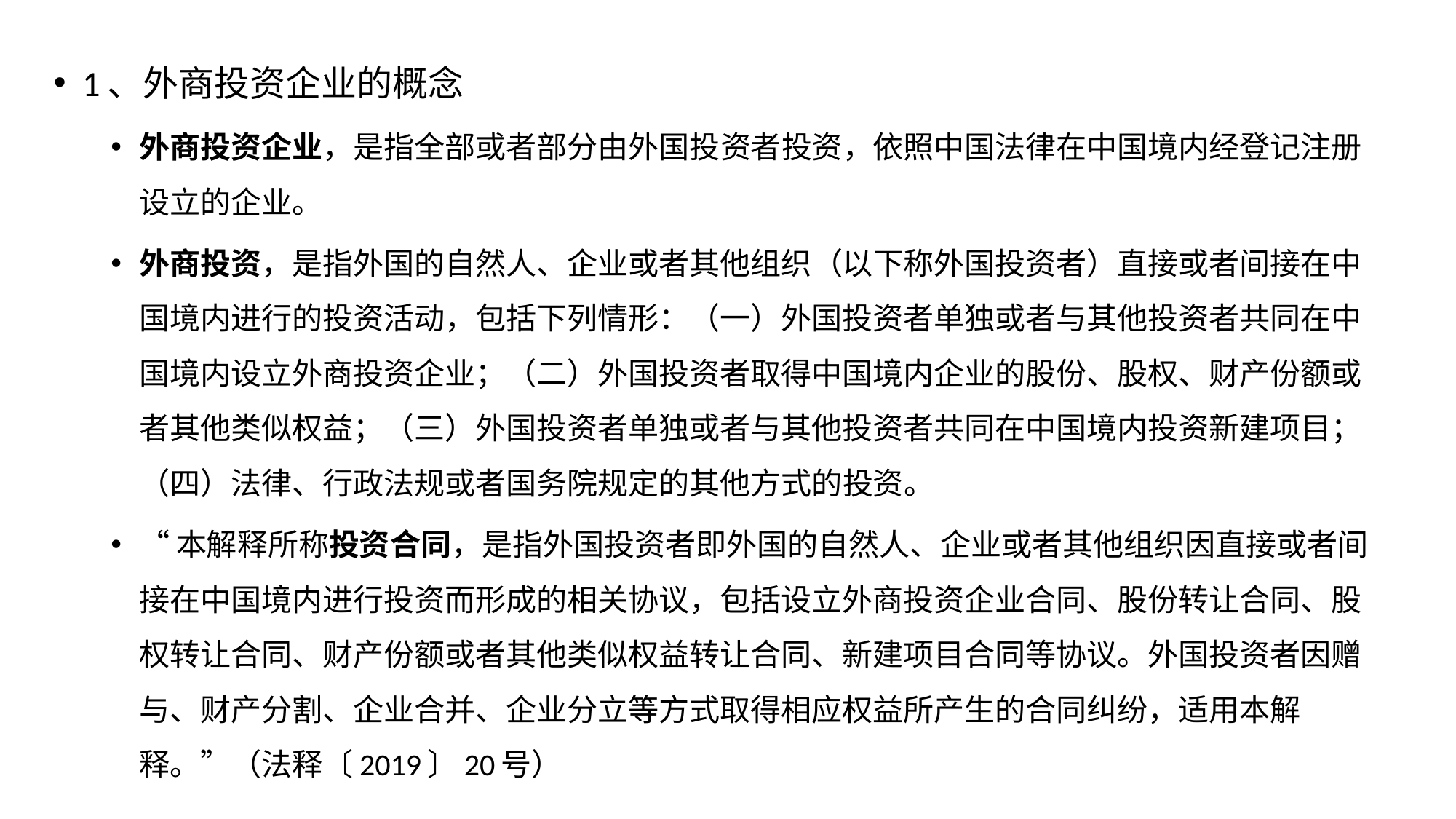

1、外商投资企业的概念
外商投资企业，是指全部或者部分由外国投资者投资，依照中国法律在中国境内经登记注册设立的企业。
外商投资，是指外国的自然人、企业或者其他组织（以下称外国投资者）直接或者间接在中国境内进行的投资活动，包括下列情形：（一）外国投资者单独或者与其他投资者共同在中国境内设立外商投资企业；（二）外国投资者取得中国境内企业的股份、股权、财产份额或者其他类似权益；（三）外国投资者单独或者与其他投资者共同在中国境内投资新建项目；（四）法律、行政法规或者国务院规定的其他方式的投资。
“本解释所称投资合同，是指外国投资者即外国的自然人、企业或者其他组织因直接或者间接在中国境内进行投资而形成的相关协议，包括设立外商投资企业合同、股份转让合同、股权转让合同、财产份额或者其他类似权益转让合同、新建项目合同等协议。外国投资者因赠与、财产分割、企业合并、企业分立等方式取得相应权益所产生的合同纠纷，适用本解释。”（法释〔2019〕20号）
#